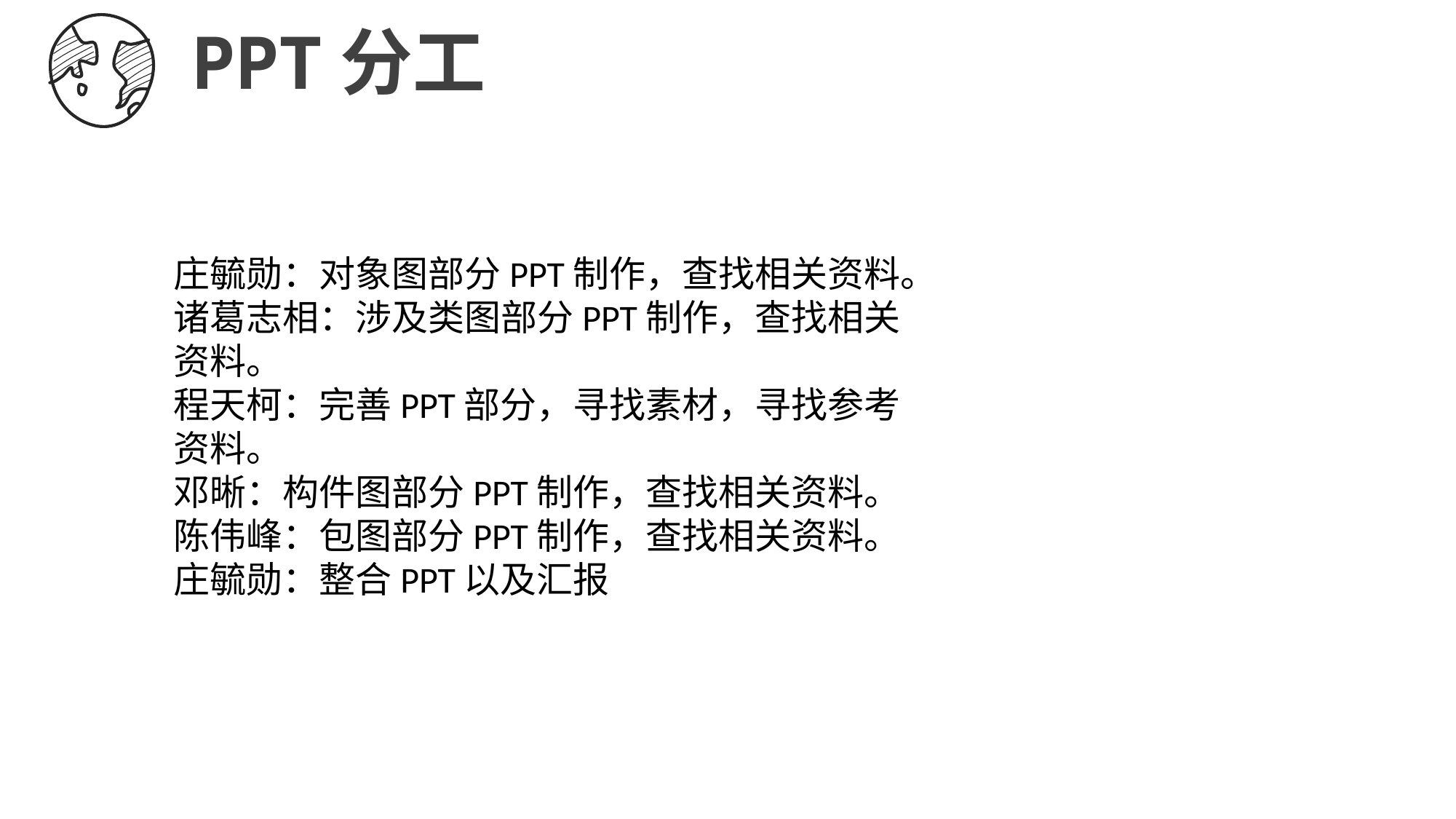

PPT分工

庄毓勋：对象图部分PPT制作，查找相关资料。
诸葛志相：涉及类图部分PPT制作，查找相关资料。
程天柯：完善PPT部分，寻找素材，寻找参考资料。
邓晰：构件图部分PPT制作，查找相关资料。
陈伟峰：包图部分PPT制作，查找相关资料。
庄毓勋：整合PPT以及汇报